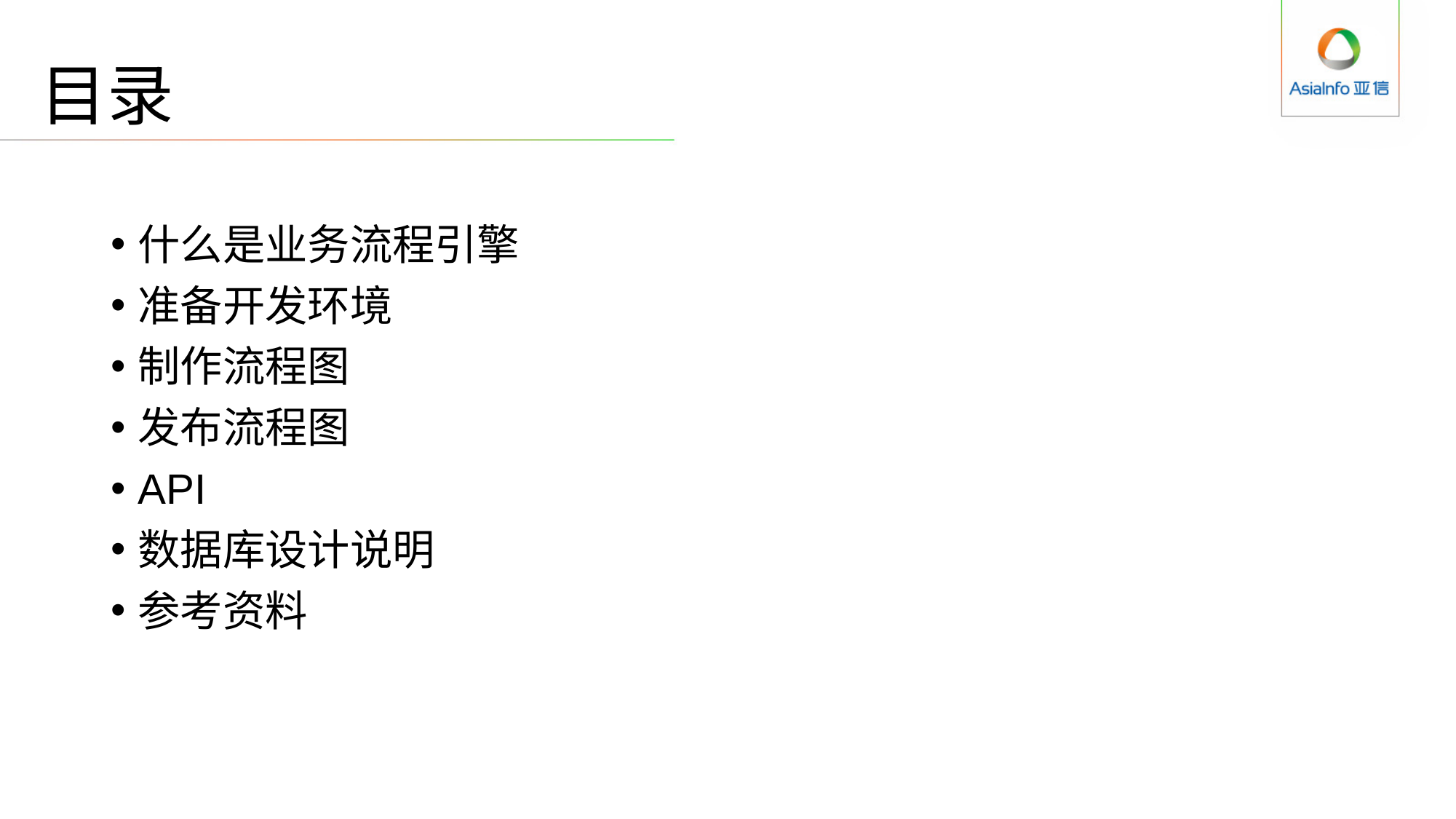

# 目录
什么是业务流程引擎
准备开发环境
制作流程图
发布流程图
API
数据库设计说明
参考资料